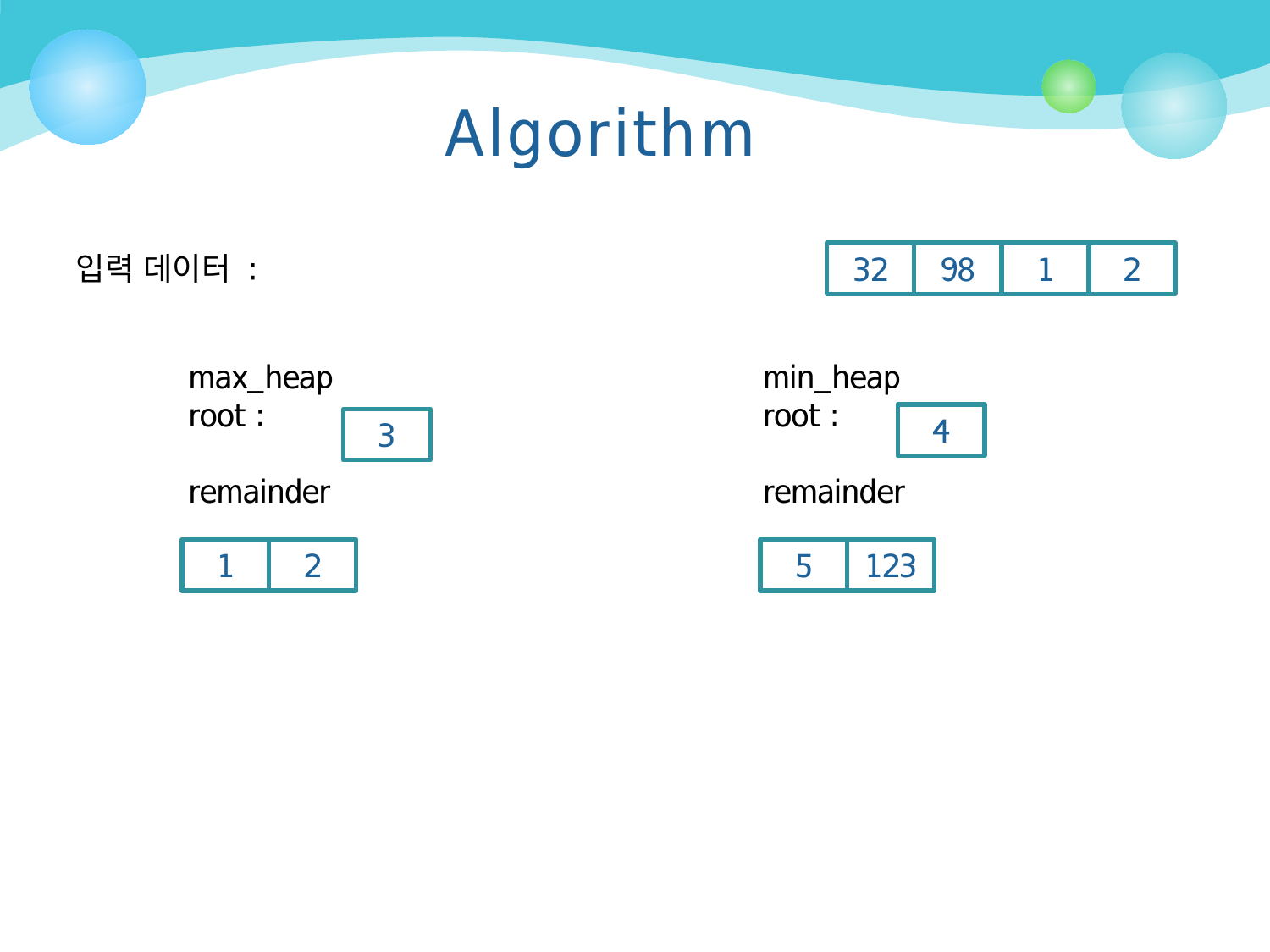

# Algorithm
입력 데이터 :
32
98
1
2
min_heap
root :

remainder
max_heap
root :

remainder
4
3
1
2
5
123